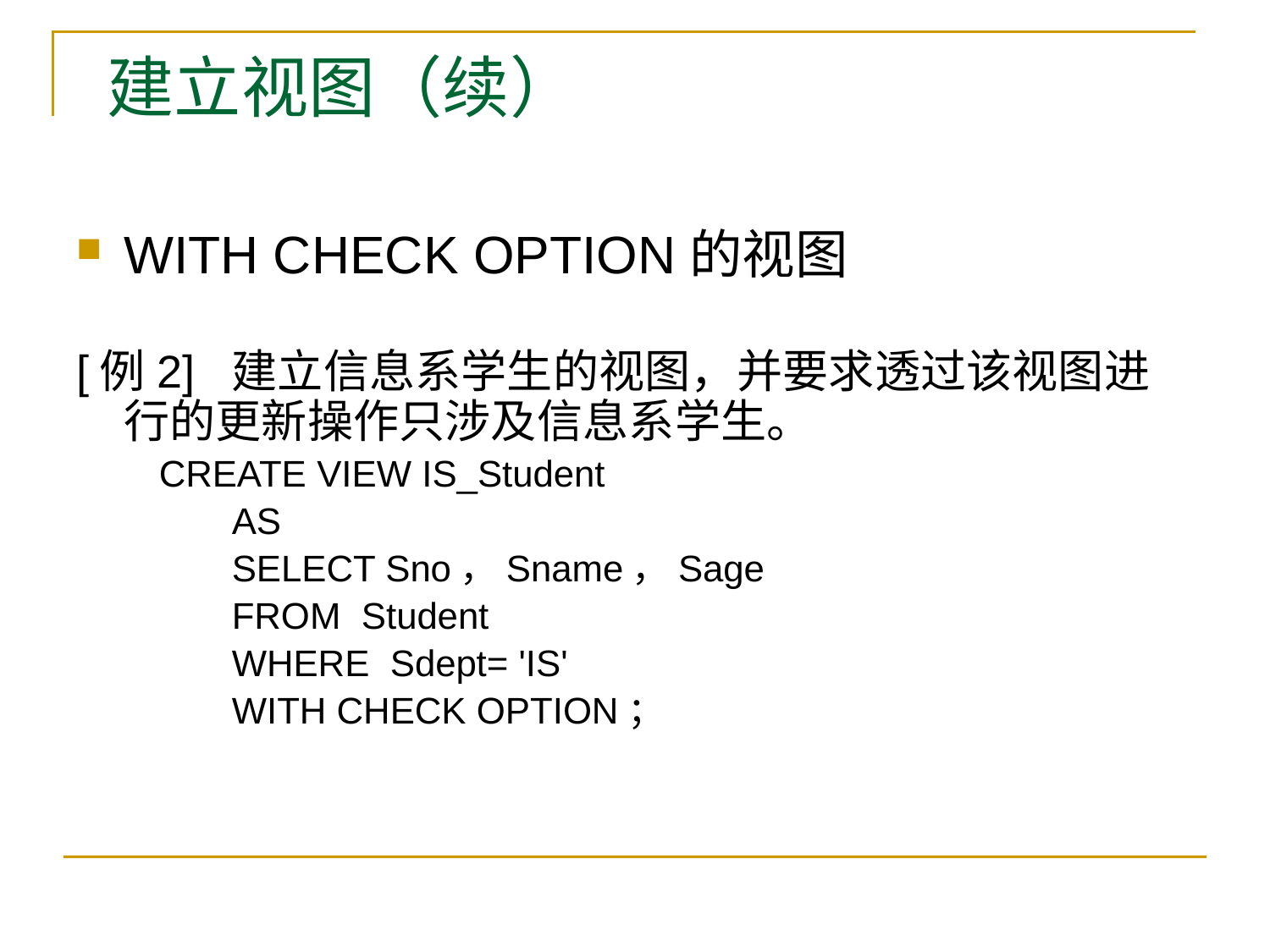

# 建立视图（续）
WITH CHECK OPTION的视图

[例2]  建立信息系学生的视图，并要求透过该视图进行的更新操作只涉及信息系学生。
        CREATE VIEW IS_Student
               AS
               SELECT Sno，Sname，Sage
               FROM  Student
               WHERE  Sdept= 'IS'
               WITH CHECK OPTION；